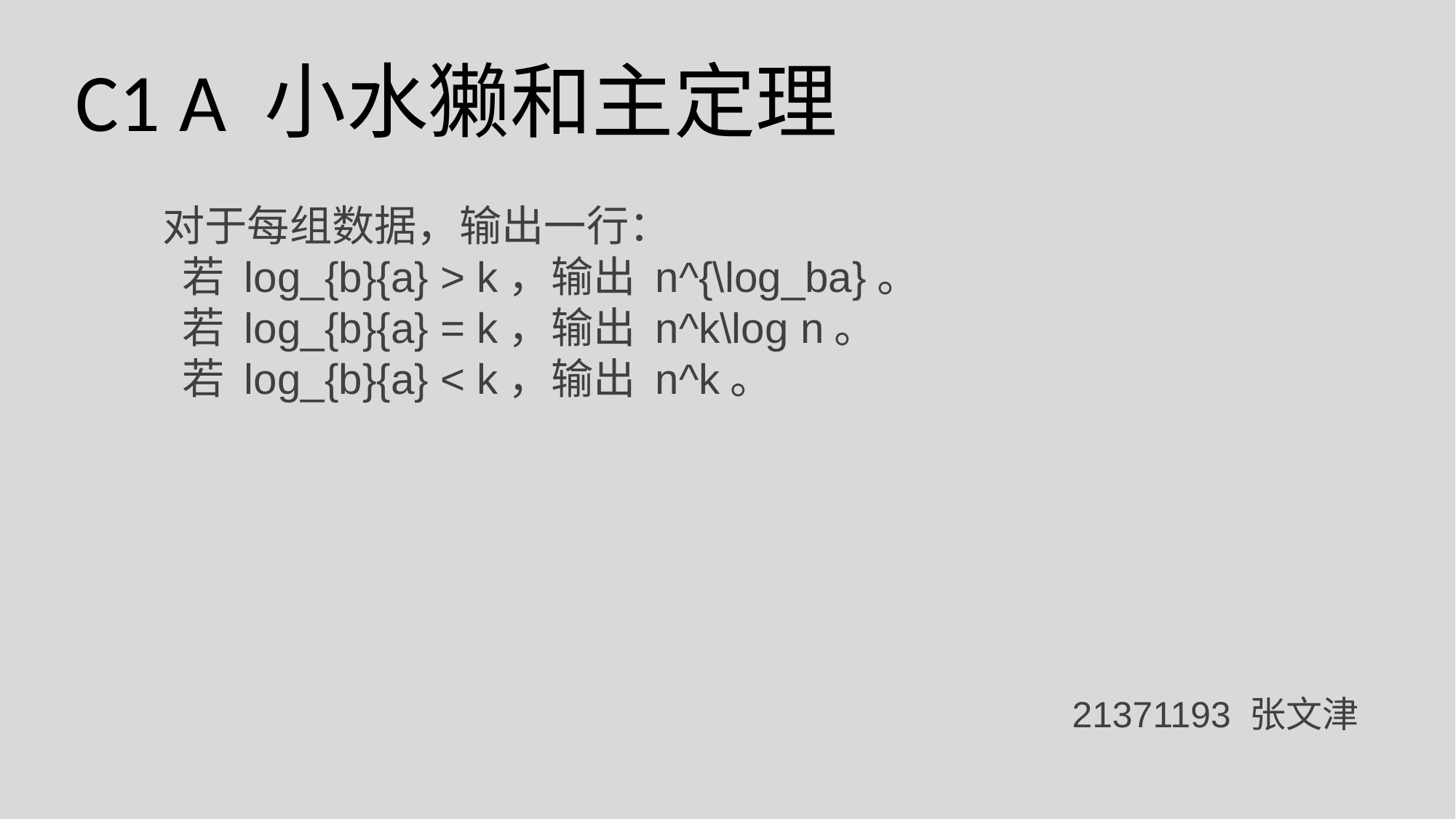

C1 A 小水獭和主定理
对于每组数据，输出一行：
 若 log_{b}{a} > k，输出 n^{\log_ba}。
 若 log_{b}{a} = k，输出 n^k\log n。
 若 log_{b}{a} < k，输出 n^k。
21371193 张文津